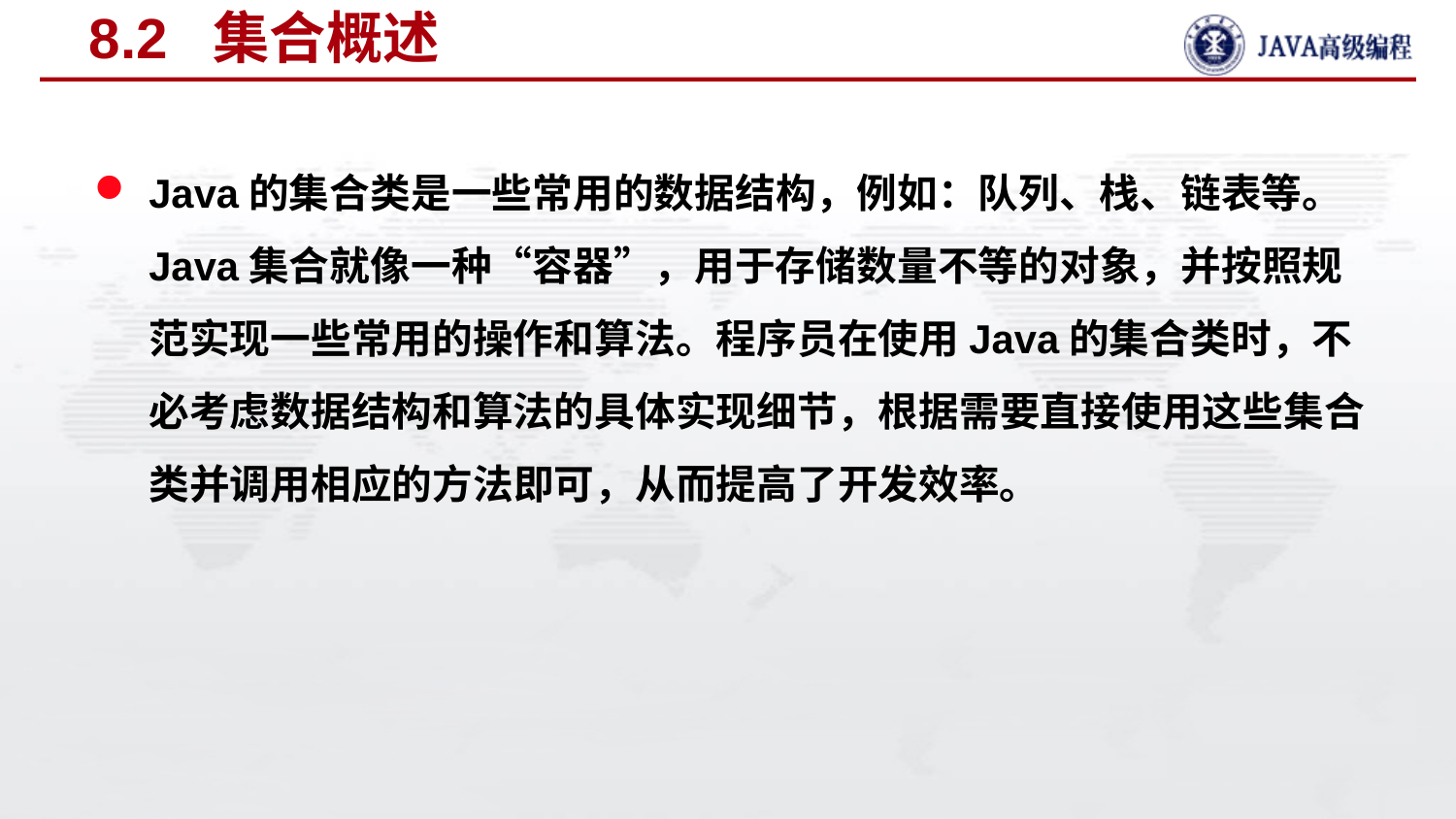

# 8.2  集合概述
Java的集合类是一些常用的数据结构，例如：队列、栈、链表等。Java集合就像一种“容器”，用于存储数量不等的对象，并按照规范实现一些常用的操作和算法。程序员在使用Java的集合类时，不必考虑数据结构和算法的具体实现细节，根据需要直接使用这些集合类并调用相应的方法即可，从而提高了开发效率。